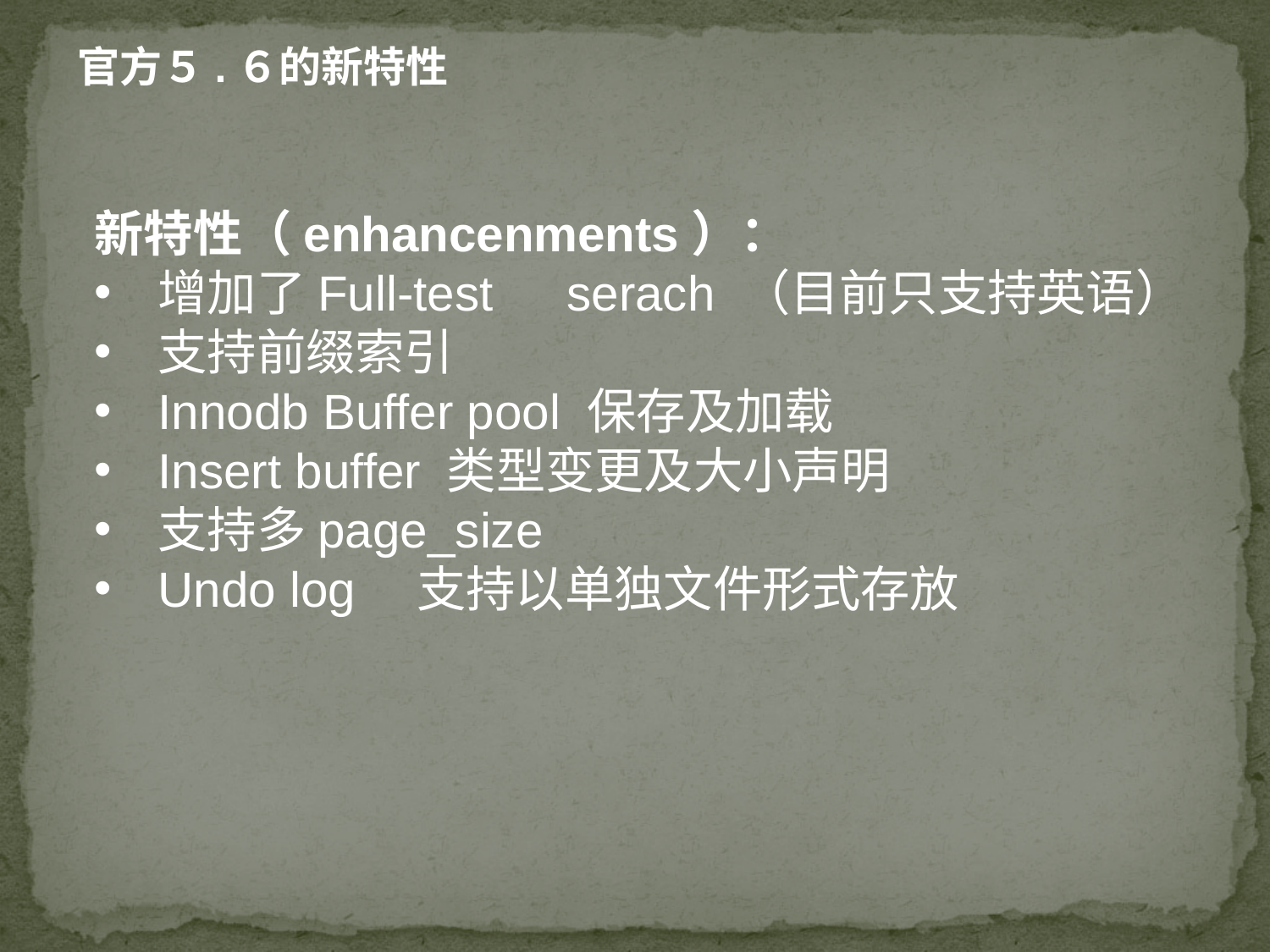

官方５.６的新特性
新特性（enhancenments）：
增加了Full-test　serach （目前只支持英语）
支持前缀索引
Innodb Buffer pool 保存及加载
Insert buffer 类型变更及大小声明
支持多page_size
Undo log　支持以单独文件形式存放